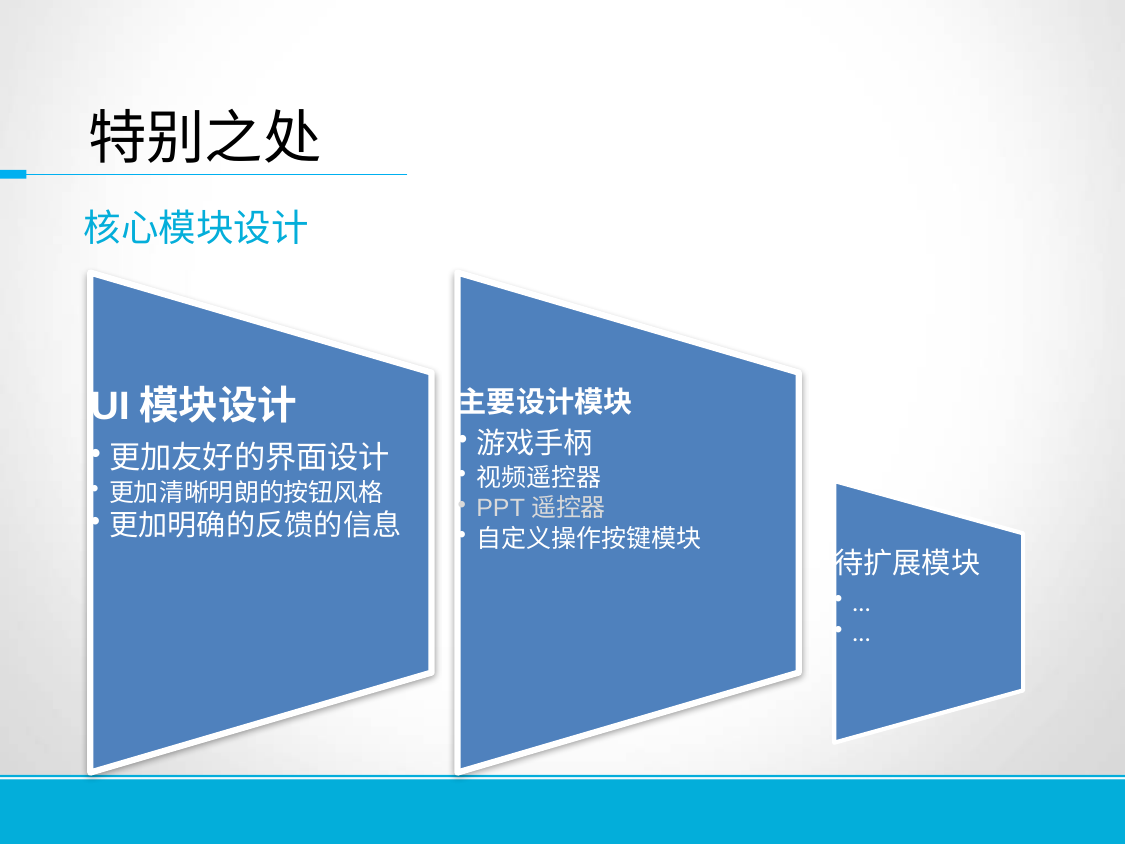

特别之处

核心模块设计
UI模块设计
更加友好的界面设计
更加清晰明朗的按钮风格
更加明确的反馈的信息
主要设计模块
游戏手柄
视频遥控器
PPT遥控器
自定义操作按键模块
待扩展模块
…
…